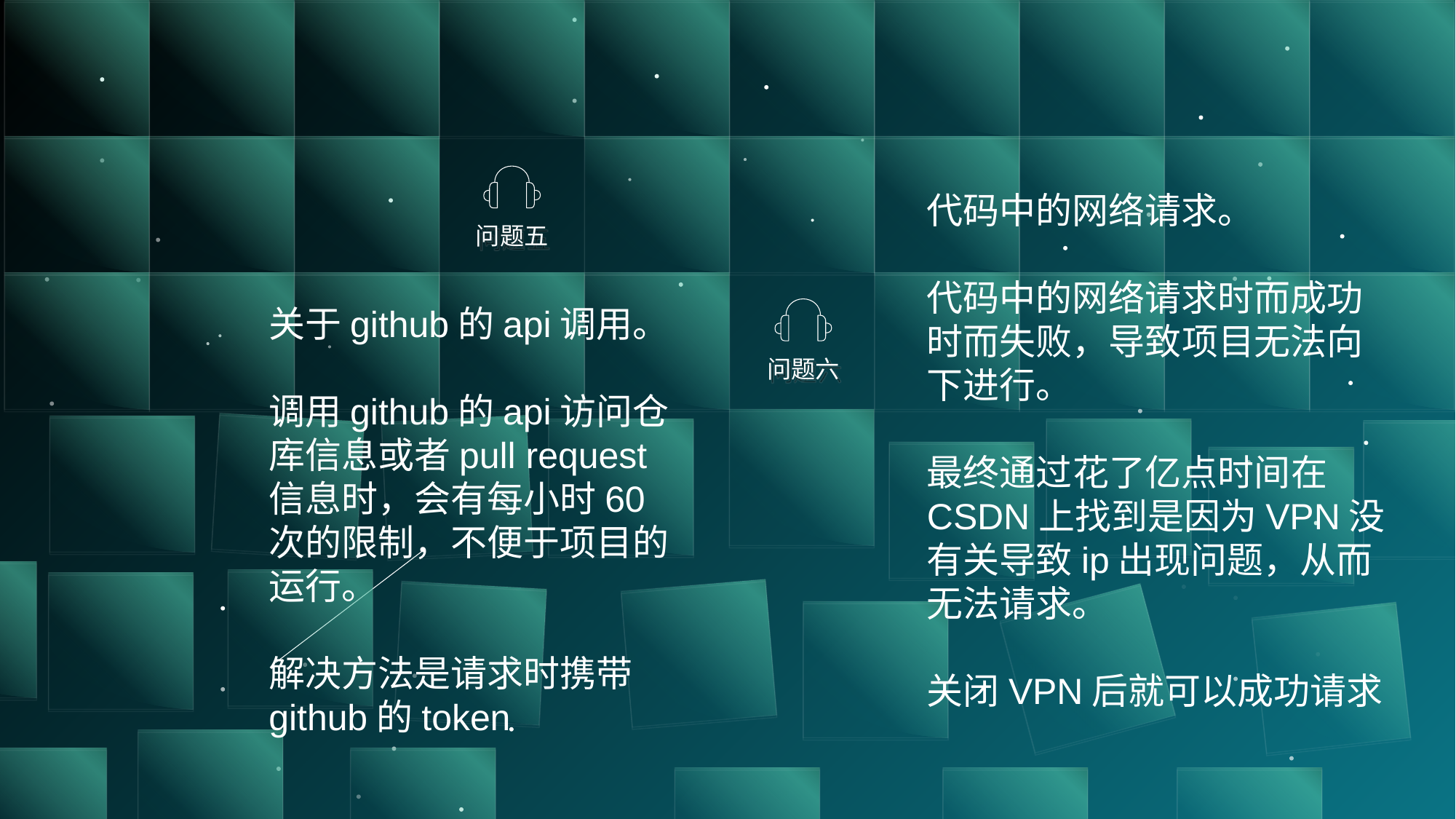

代码中的网络请求。

代码中的网络请求时而成功时而失败，导致项目无法向下进行。

最终通过花了亿点时间在CSDN上找到是因为VPN没有关导致ip出现问题，从而无法请求。

关闭VPN后就可以成功请求
问题五
关于github的api调用。

调用github的api访问仓库信息或者pull request信息时，会有每小时60次的限制，不便于项目的运行。

解决方法是请求时携带github的token

问题六